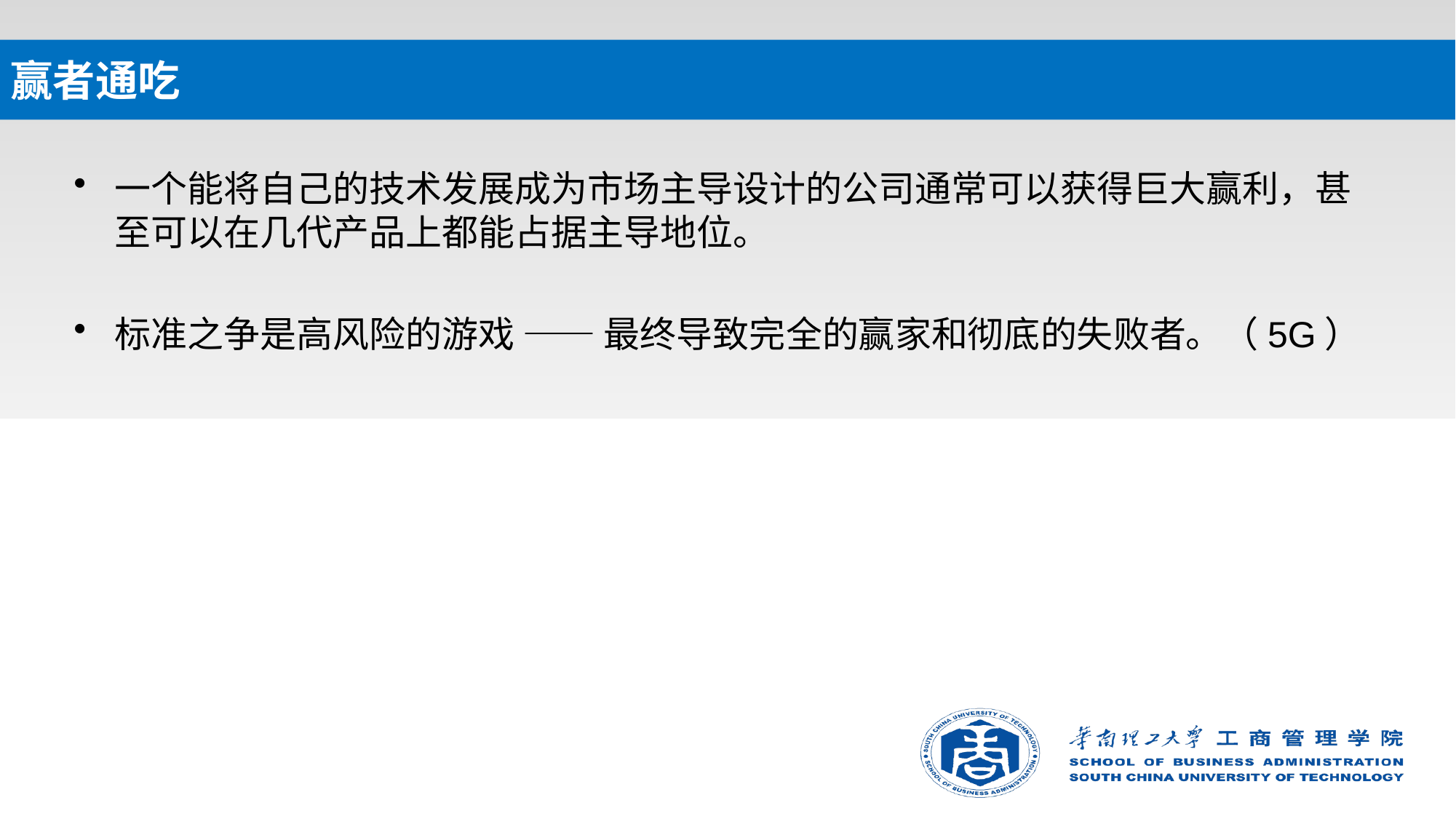

# 赢者通吃
一个能将自己的技术发展成为市场主导设计的公司通常可以获得巨大赢利，甚至可以在几代产品上都能占据主导地位。

标准之争是高风险的游戏 —— 最终导致完全的赢家和彻底的失败者。（5G）